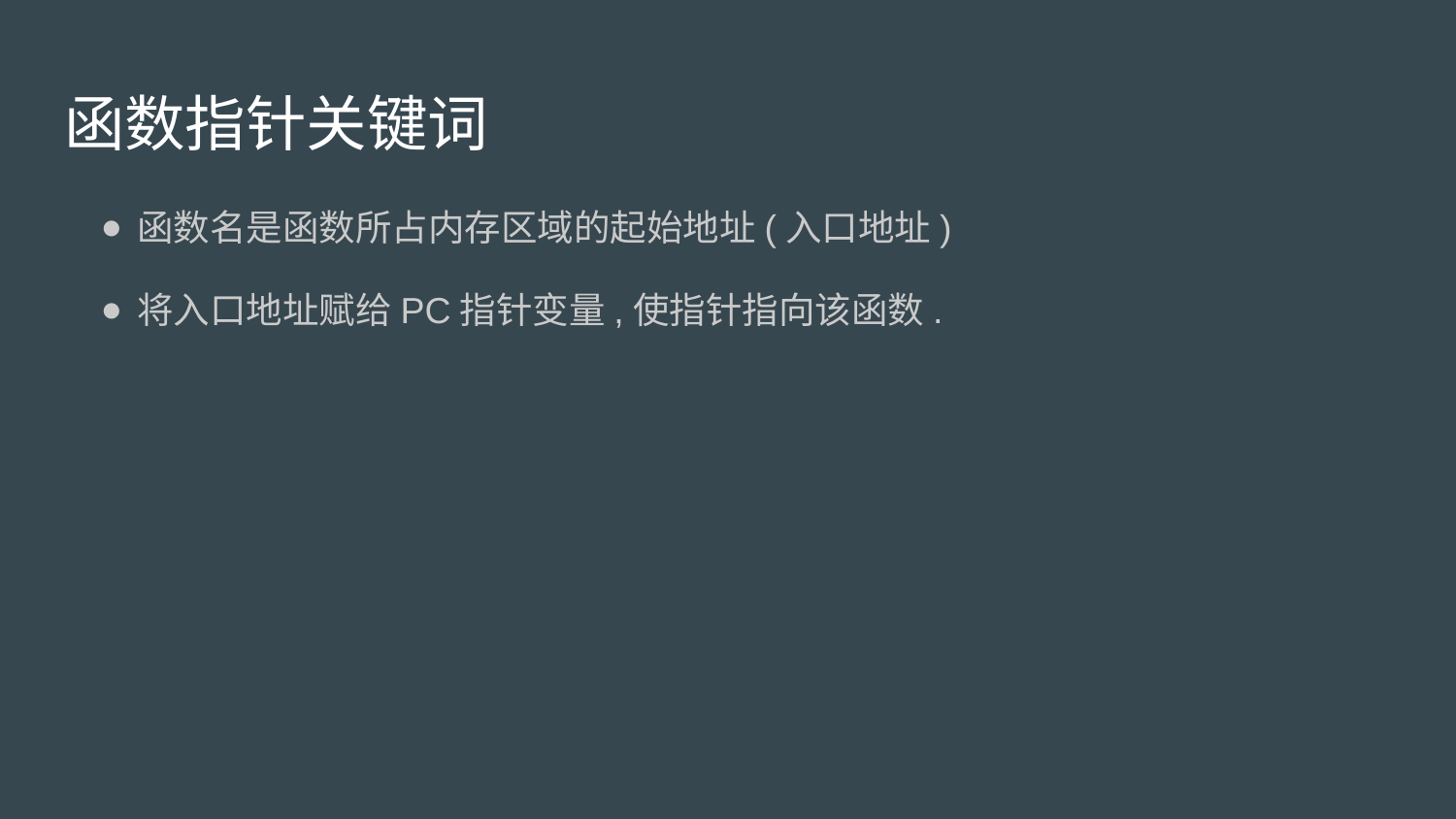

# 函数指针关键词
函数名是函数所占内存区域的起始地址(入口地址)
将入口地址赋给PC指针变量,使指针指向该函数.